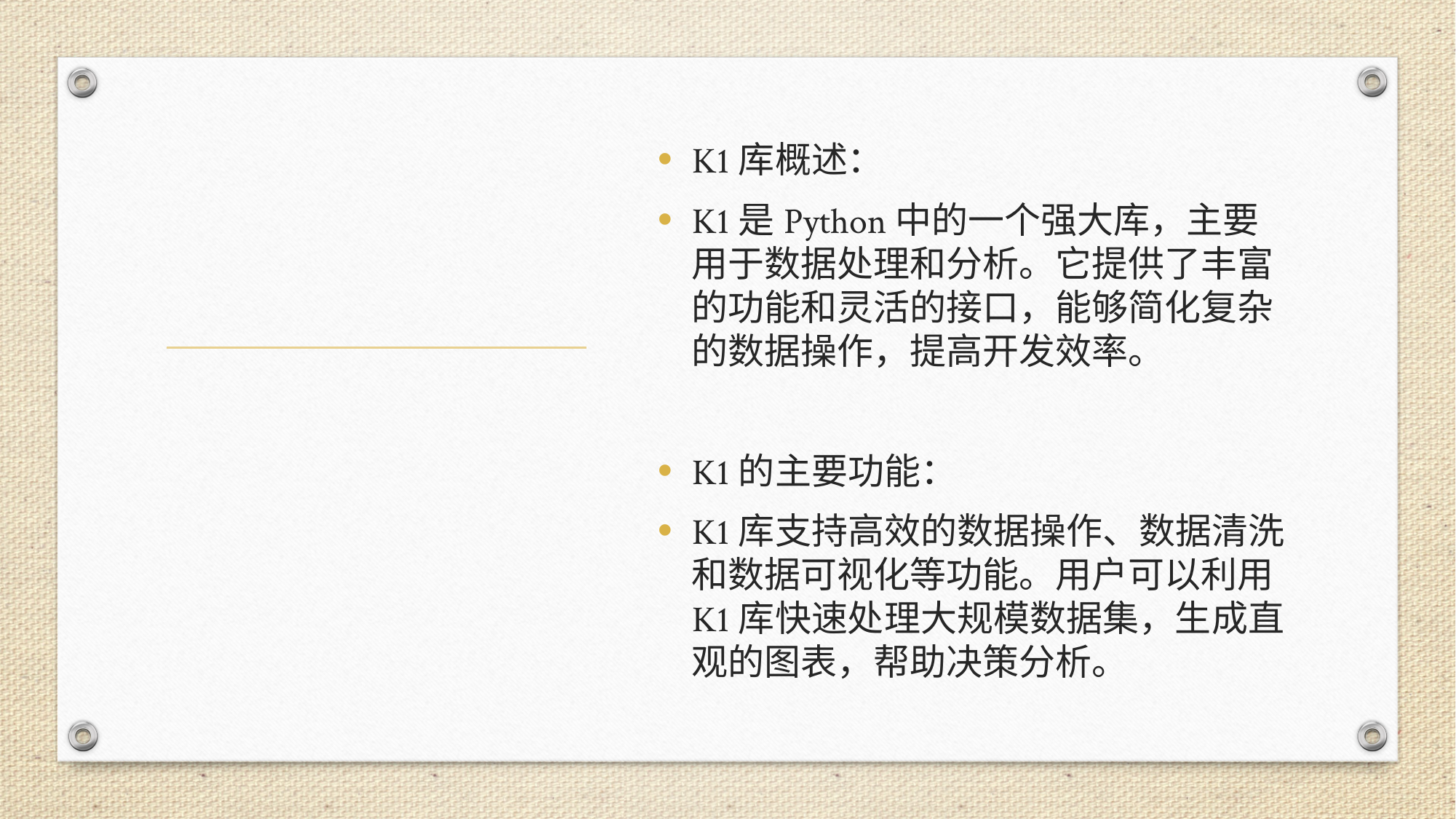

K1库概述：
K1是Python中的一个强大库，主要用于数据处理和分析。它提供了丰富的功能和灵活的接口，能够简化复杂的数据操作，提高开发效率。

K1的主要功能：
K1库支持高效的数据操作、数据清洗和数据可视化等功能。用户可以利用K1库快速处理大规模数据集，生成直观的图表，帮助决策分析。
#